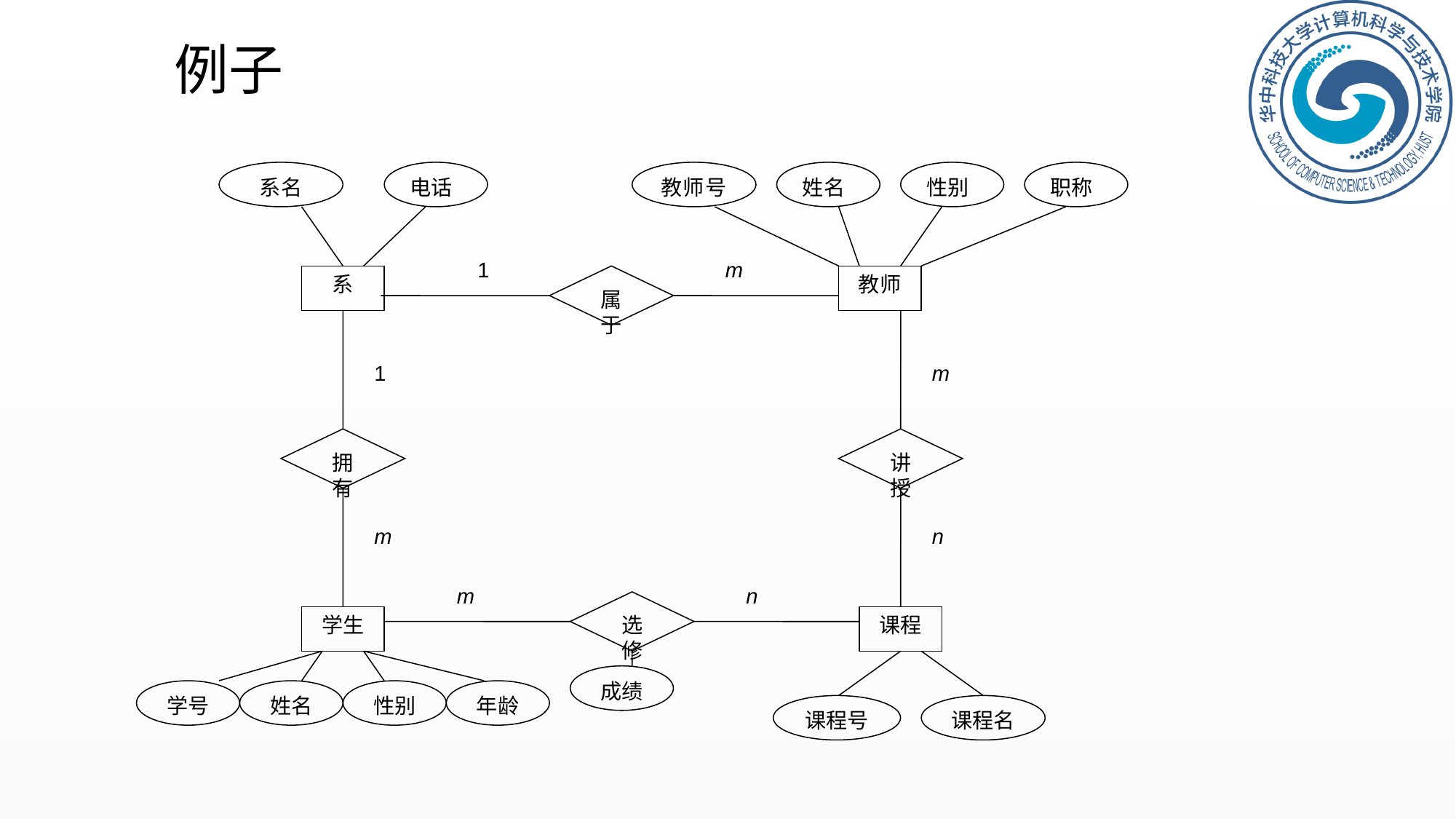

例子
系名
电话
教师号
姓名
性别
职称

1
m
系
属于
教师

1
m
拥有
讲授

m
n
m
n
选修
学生
课程

成绩
学号
姓名
性别
年龄
课程号
课程名